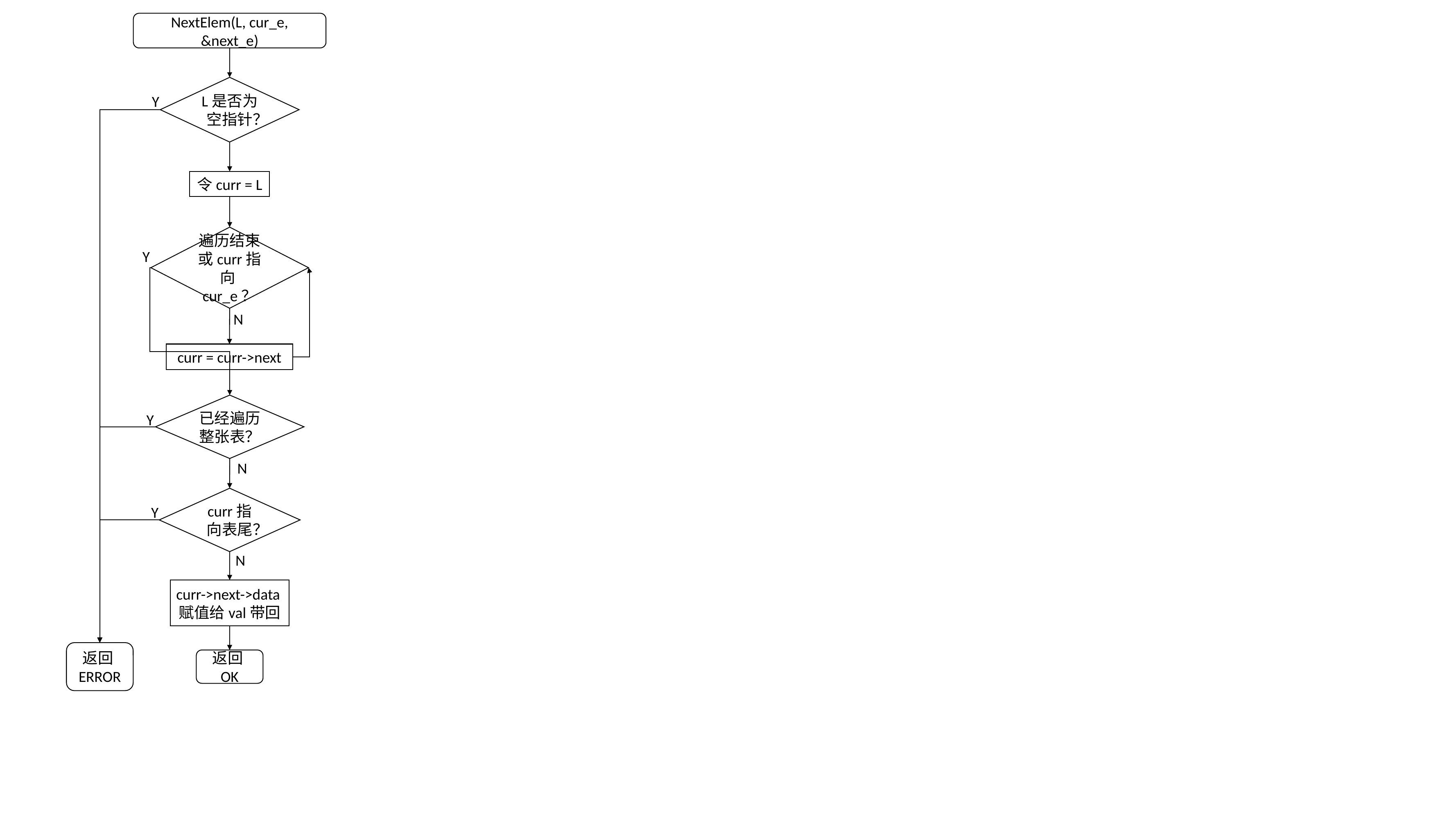

NextElem(L, cur_e, &next_e)
L是否为空指针？
Y
令curr = L
遍历结束或curr指向cur_e？
Y
N
curr = curr->next
已经遍历整张表？
Y
N
curr指向表尾？
Y
N
curr->next->data赋值给val带回
返回ERROR
返回OK